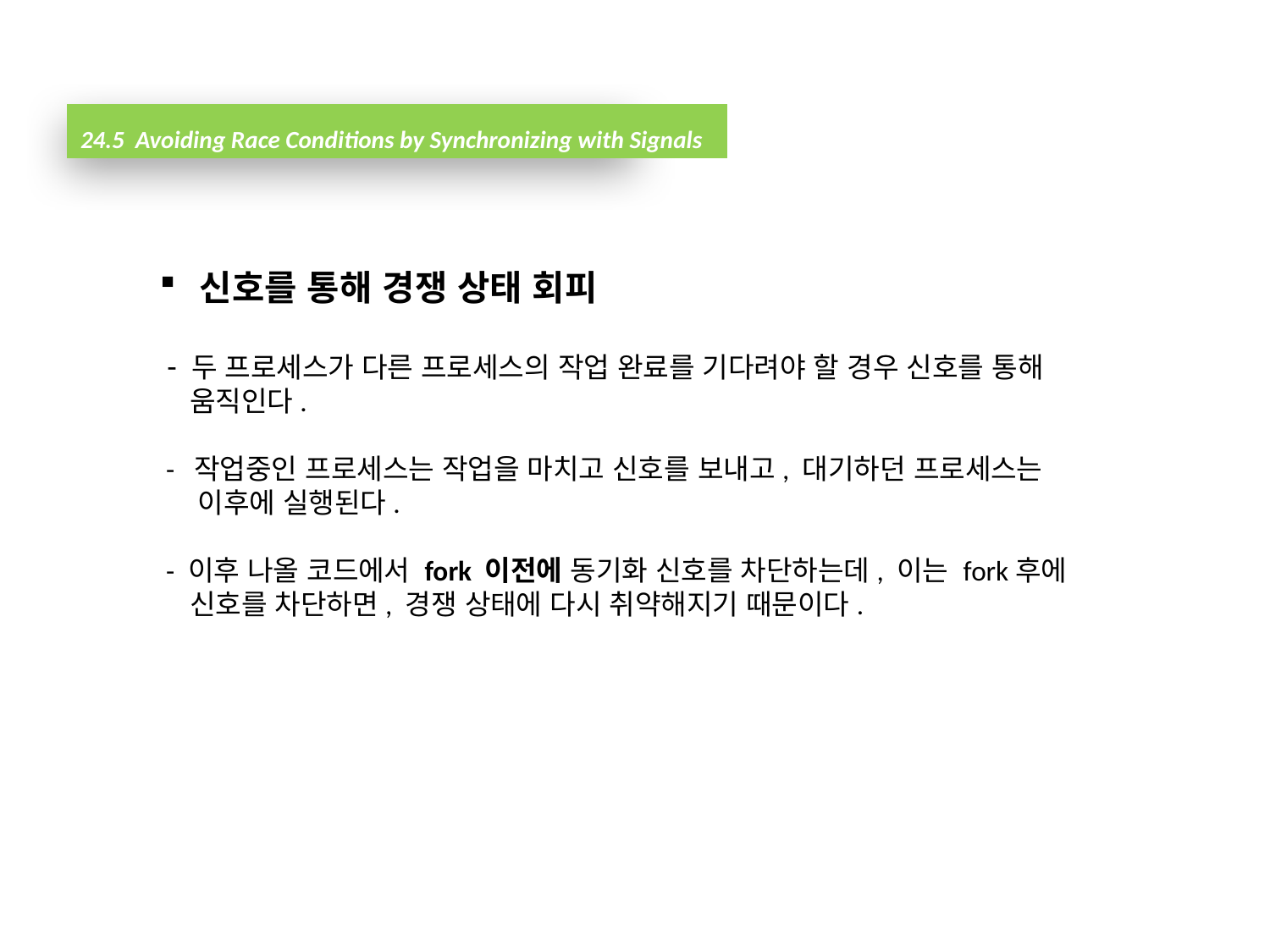

24.5  Avoiding Race Conditions by Synchronizing with Signals
신호를 통해 경쟁 상태 회피

 - 두 프로세스가 다른 프로세스의 작업 완료를 기다려야 할 경우 신호를 통해
   움직인다.

 -  작업중인 프로세스는 작업을 마치고 신호를 보내고, 대기하던 프로세스는
    이후에 실행된다.

 - 이후 나올 코드에서 fork 이전에 동기화 신호를 차단하는데, 이는 fork후에
   신호를 차단하면, 경쟁 상태에 다시 취약해지기 때문이다.